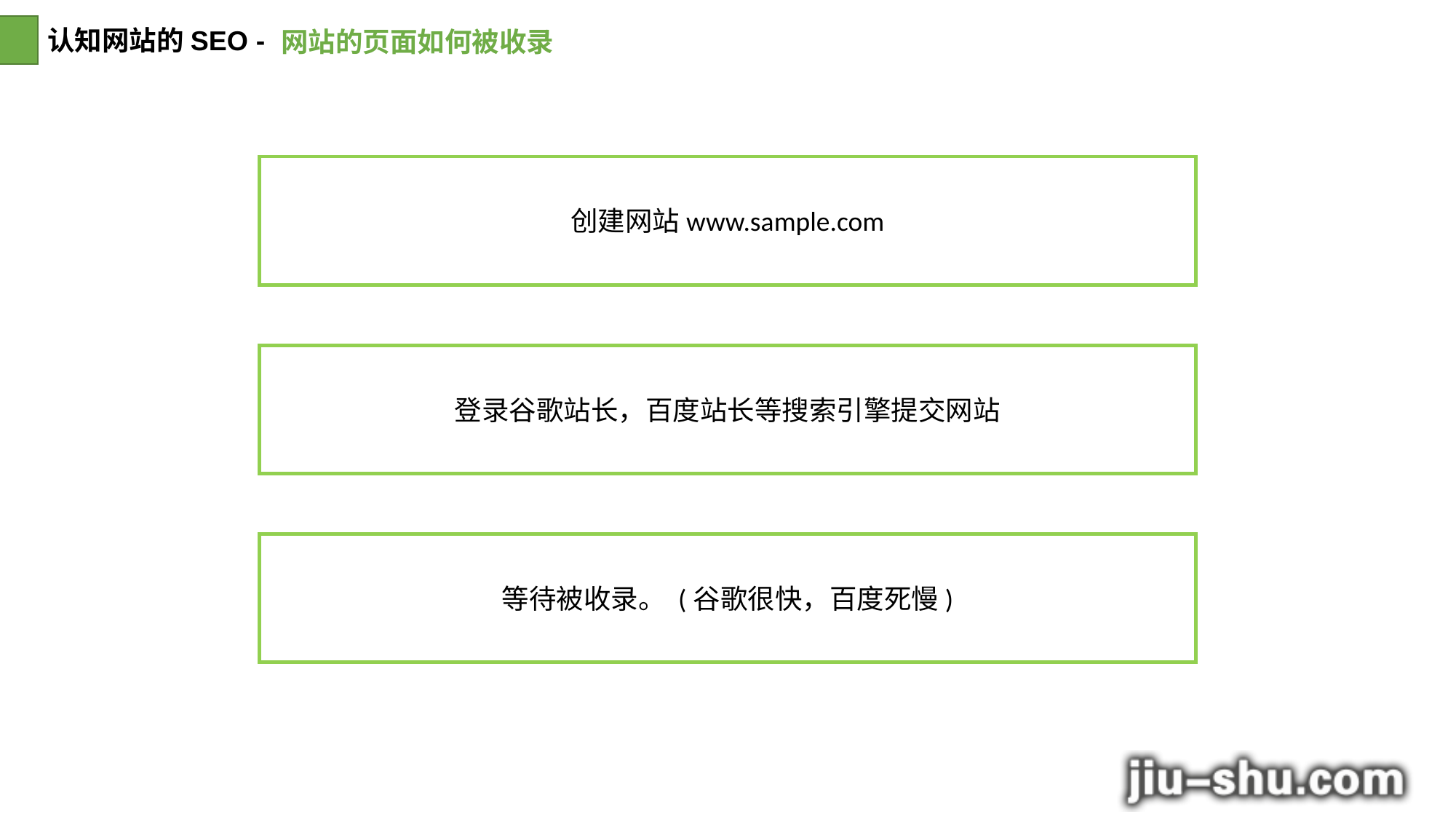

网站的页面如何被收录

创建网站www.sample.com

登录谷歌站长，百度站长等搜索引擎提交网站

等待被收录。 (谷歌很快，百度死慢)